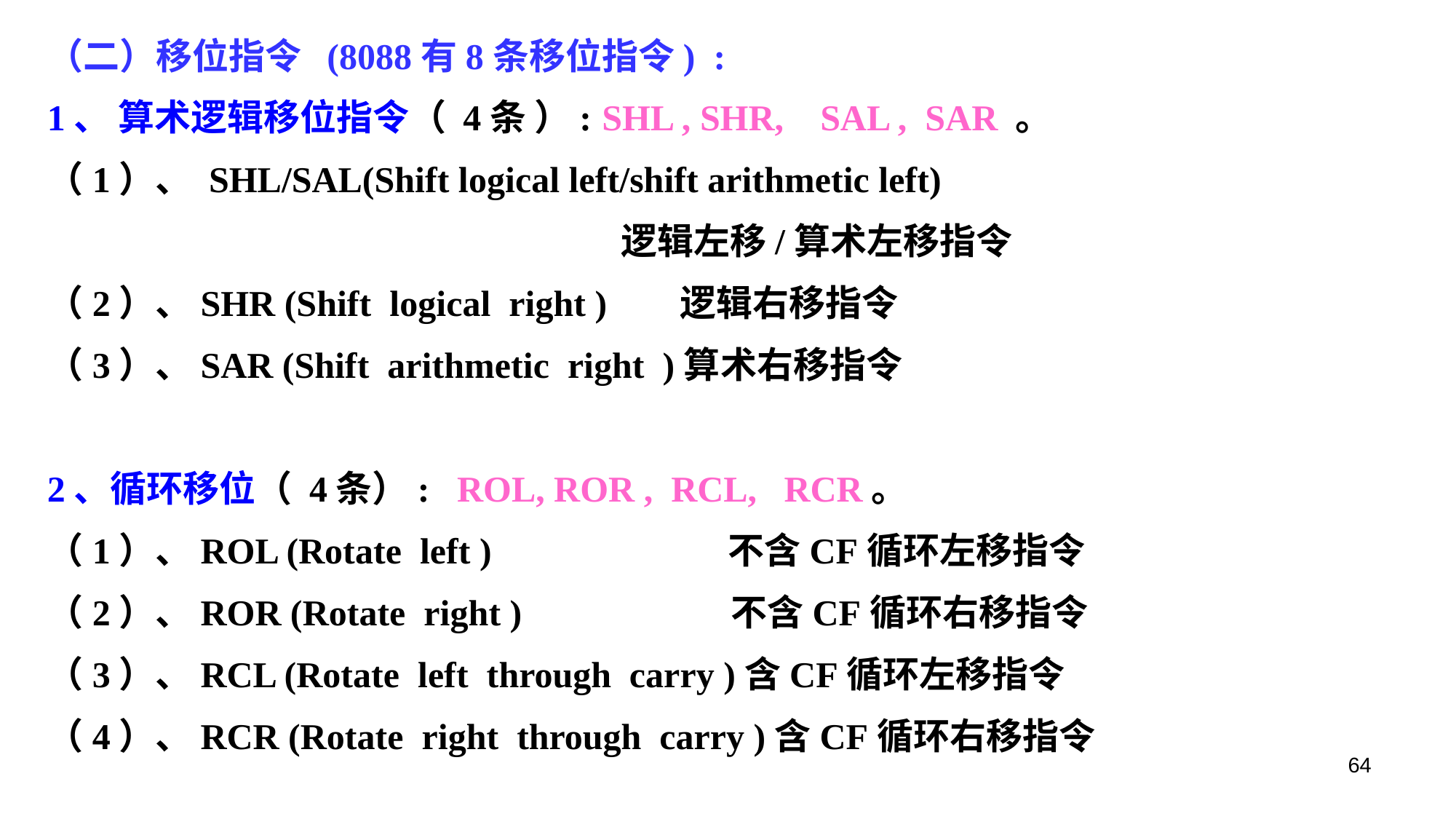

（二）移位指令  (8088有8条移位指令)  :
1、 算术逻辑移位指令（ 4条 ）:	 SHL , SHR,	 SAL ,  SAR 。
（1）、 SHL/SAL(Shift logical left/shift arithmetic left)
			                             逻辑左移/算术左移指令
（2）、SHR (Shift  logical  right )       逻辑右移指令
（3）、SAR (Shift  arithmetic  right  )算术右移指令

2、循环移位（ 4条）:   ROL, ROR ,  RCL,   RCR。
（1）、ROL (Rotate  left )                         不含CF循环左移指令
（2）、ROR (Rotate  right )                      不含CF循环右移指令
（3）、RCL (Rotate  left  through  carry )含CF循环左移指令
（4）、RCR (Rotate  right  through  carry )含CF循环右移指令
64